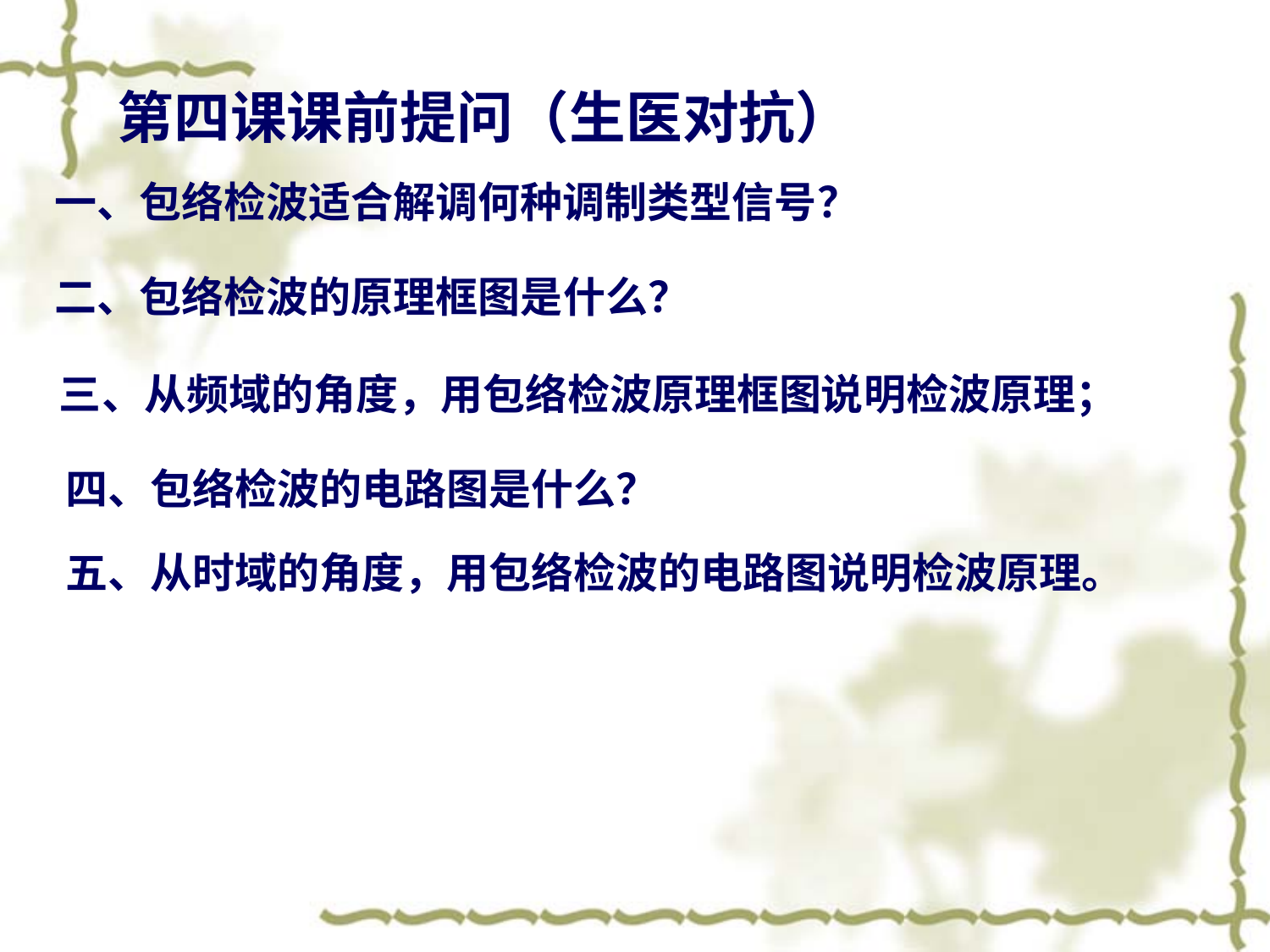

第四课课前提问（生医对抗）
一、包络检波适合解调何种调制类型信号？
二、包络检波的原理框图是什么？
三、从频域的角度，用包络检波原理框图说明检波原理；
四、包络检波的电路图是什么？
五、从时域的角度，用包络检波的电路图说明检波原理。